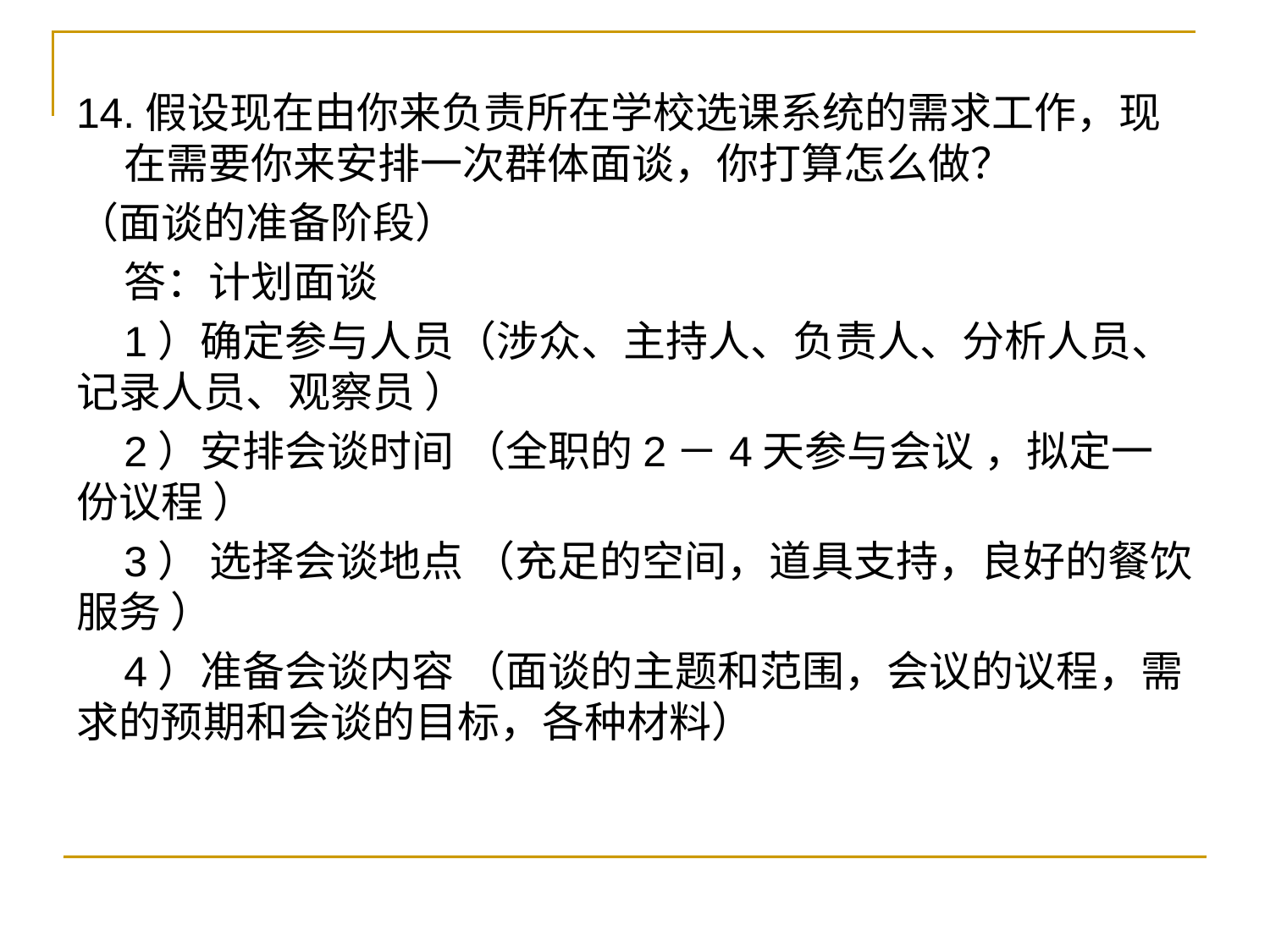

14.假设现在由你来负责所在学校选课系统的需求工作，现在需要你来安排一次群体面谈，你打算怎么做？
（面谈的准备阶段）
答：计划面谈
1）确定参与人员（涉众、主持人、负责人、分析人员、记录人员、观察员 ）
2）安排会谈时间 （全职的2－4天参与会议 ，拟定一份议程 ）
3） 选择会谈地点 （充足的空间，道具支持，良好的餐饮服务 ）
4）准备会谈内容 （面谈的主题和范围，会议的议程，需求的预期和会谈的目标，各种材料）